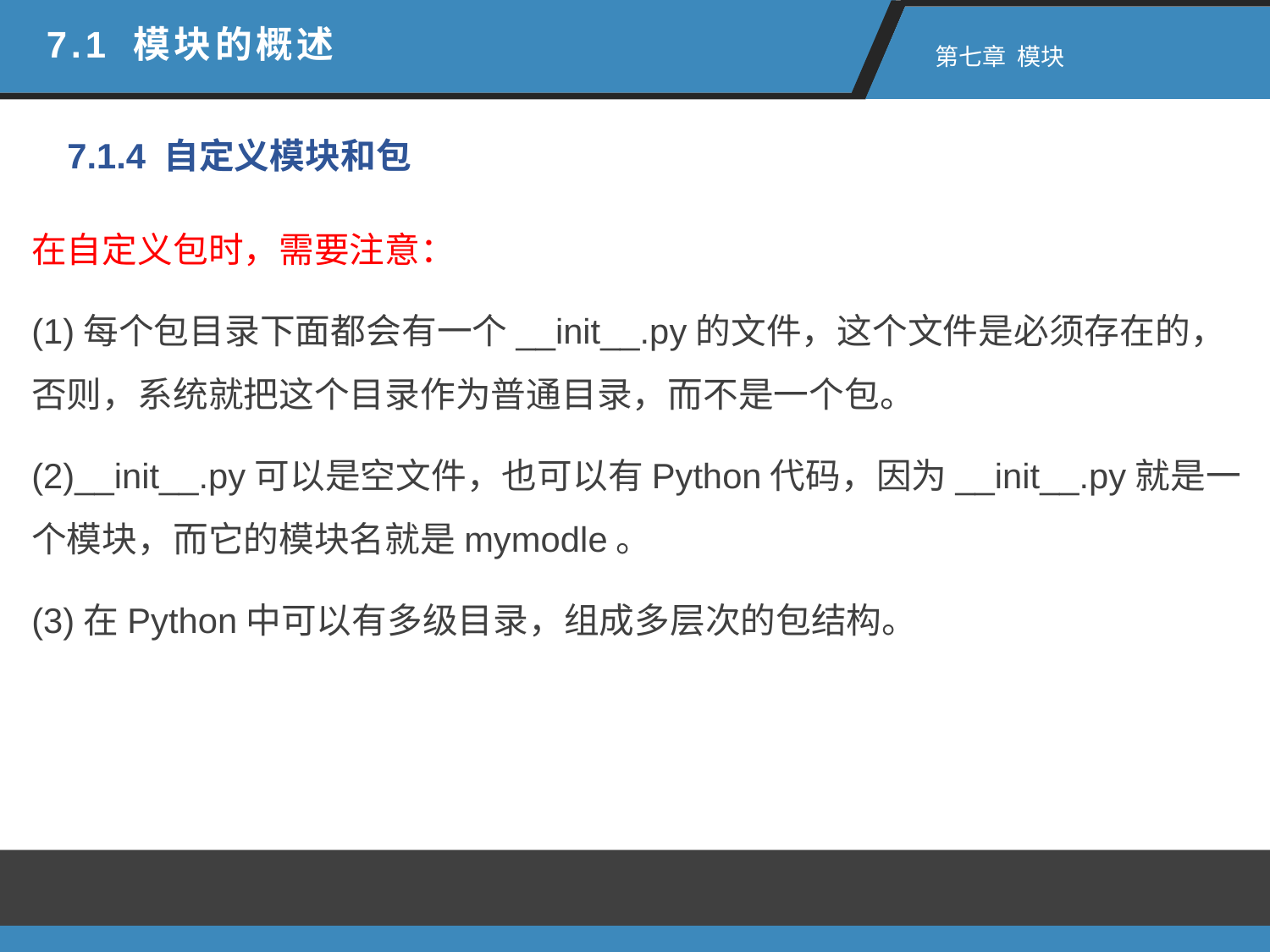

7.1 模块的概述
  第七章  模块
7.1.4 自定义模块和包
在自定义包时，需要注意：
(1)每个包目录下面都会有一个__init__.py的文件，这个文件是必须存在的，否则，系统就把这个目录作为普通目录，而不是一个包。
(2)__init__.py可以是空文件，也可以有Python代码，因为__init__.py就是一个模块，而它的模块名就是mymodle。
(3)在Python中可以有多级目录，组成多层次的包结构。